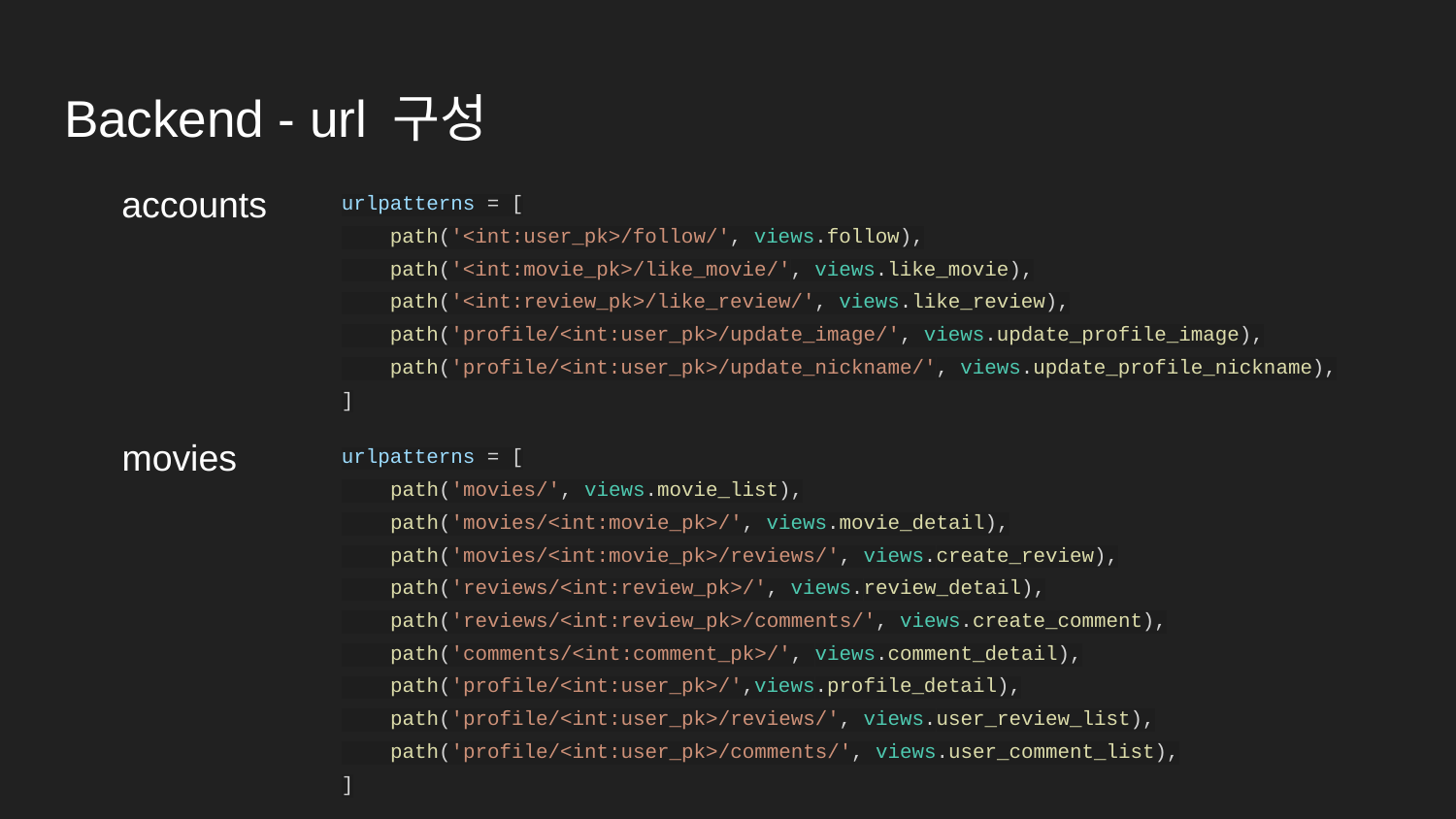

# Backend - url 구성
accounts
urlpatterns = [
    path('<int:user_pk>/follow/', views.follow),
    path('<int:movie_pk>/like_movie/', views.like_movie),
    path('<int:review_pk>/like_review/', views.like_review),
    path('profile/<int:user_pk>/update_image/', views.update_profile_image),
    path('profile/<int:user_pk>/update_nickname/', views.update_profile_nickname),
]
movies
urlpatterns = [
    path('movies/', views.movie_list),
    path('movies/<int:movie_pk>/', views.movie_detail),
    path('movies/<int:movie_pk>/reviews/', views.create_review),
    path('reviews/<int:review_pk>/', views.review_detail),
    path('reviews/<int:review_pk>/comments/', views.create_comment),
    path('comments/<int:comment_pk>/', views.comment_detail),
    path('profile/<int:user_pk>/',views.profile_detail),
    path('profile/<int:user_pk>/reviews/', views.user_review_list),
    path('profile/<int:user_pk>/comments/', views.user_comment_list),
]